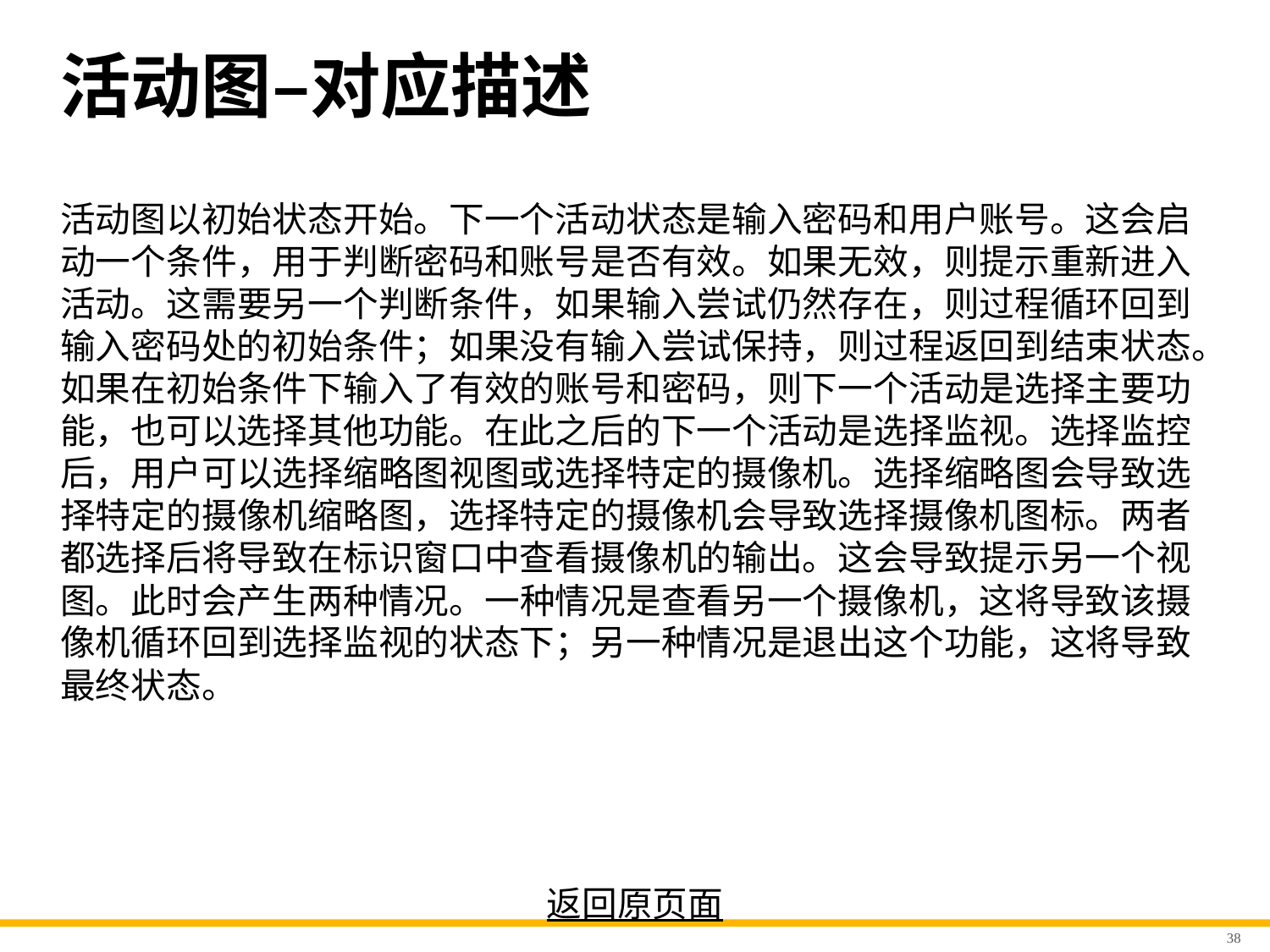

# 活动图–对应描述
活动图以初始状态开始。下一个活动状态是输入密码和用户账号。这会启动一个条件，用于判断密码和账号是否有效。如果无效，则提示重新进入活动。这需要另一个判断条件，如果输入尝试仍然存在，则过程循环回到输入密码处的初始条件；如果没有输入尝试保持，则过程返回到结束状态。如果在初始条件下输入了有效的账号和密码，则下一个活动是选择主要功能，也可以选择其他功能。在此之后的下一个活动是选择监视。选择监控后，用户可以选择缩略图视图或选择特定的摄像机。选择缩略图会导致选择特定的摄像机缩略图，选择特定的摄像机会导致选择摄像机图标。两者都选择后将导致在标识窗口中查看摄像机的输出。这会导致提示另一个视图。此时会产生两种情况。一种情况是查看另一个摄像机，这将导致该摄像机循环回到选择监视的状态下；另一种情况是退出这个功能，这将导致最终状态。
返回原页面
38